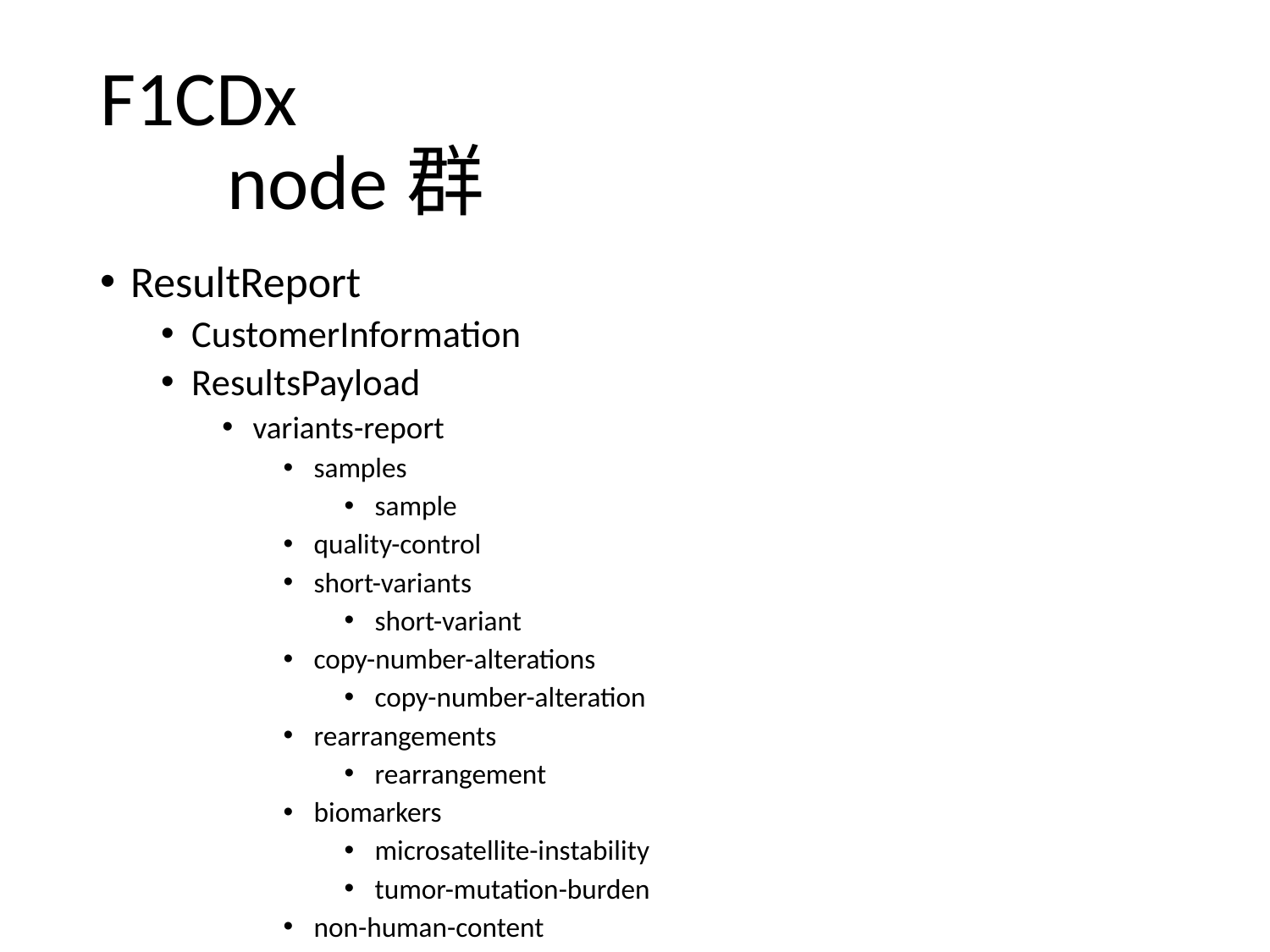

# F1CDx node群
ResultReport
CustomerInformation
ResultsPayload
variants-report
samples
sample
quality-control
short-variants
short-variant
copy-number-alterations
copy-number-alteration
rearrangements
rearrangement
biomarkers
microsatellite-instability
tumor-mutation-burden
non-human-content